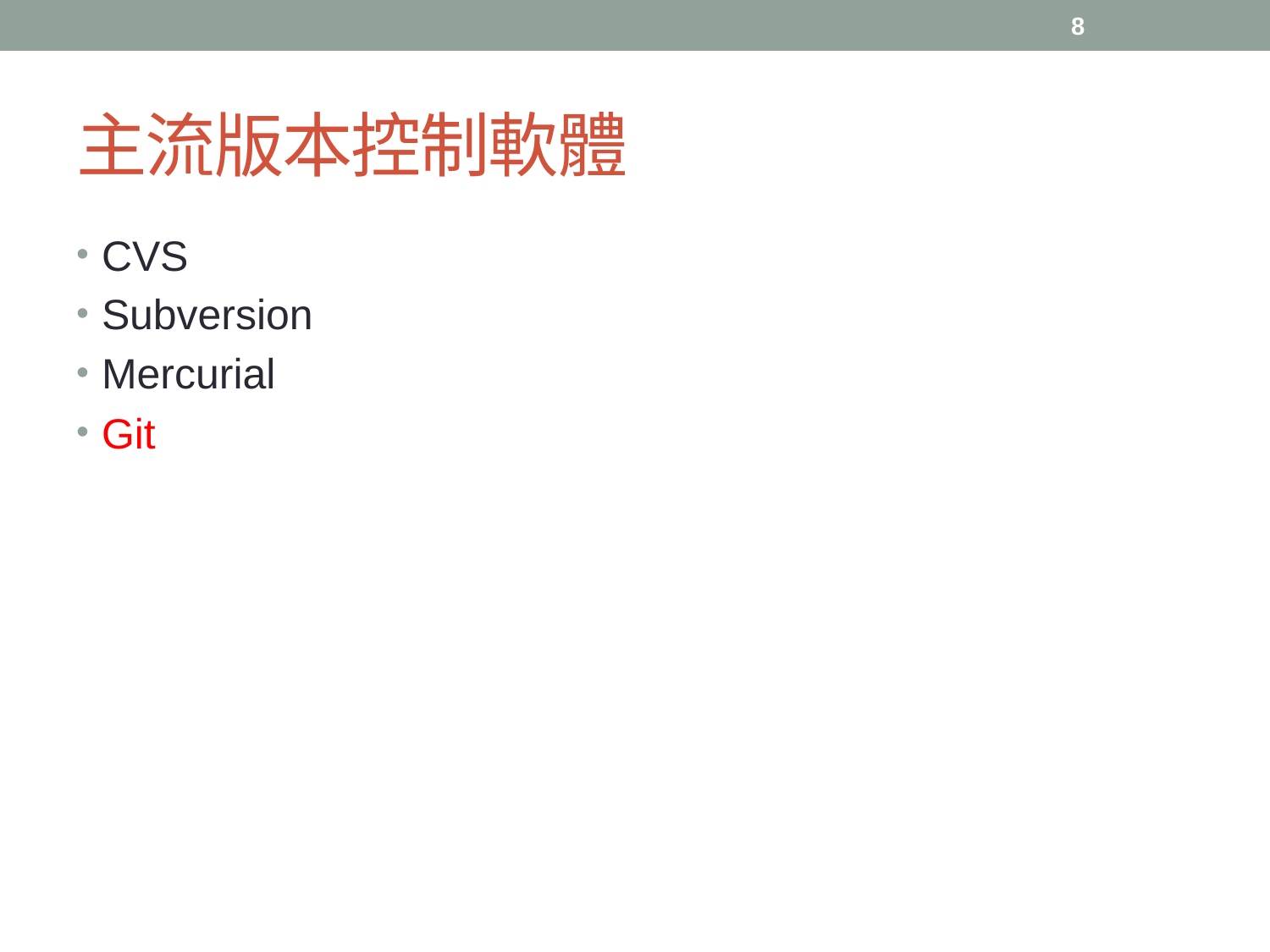

8
# 主流版本控制軟體
CVS
Subversion
Mercurial
Git